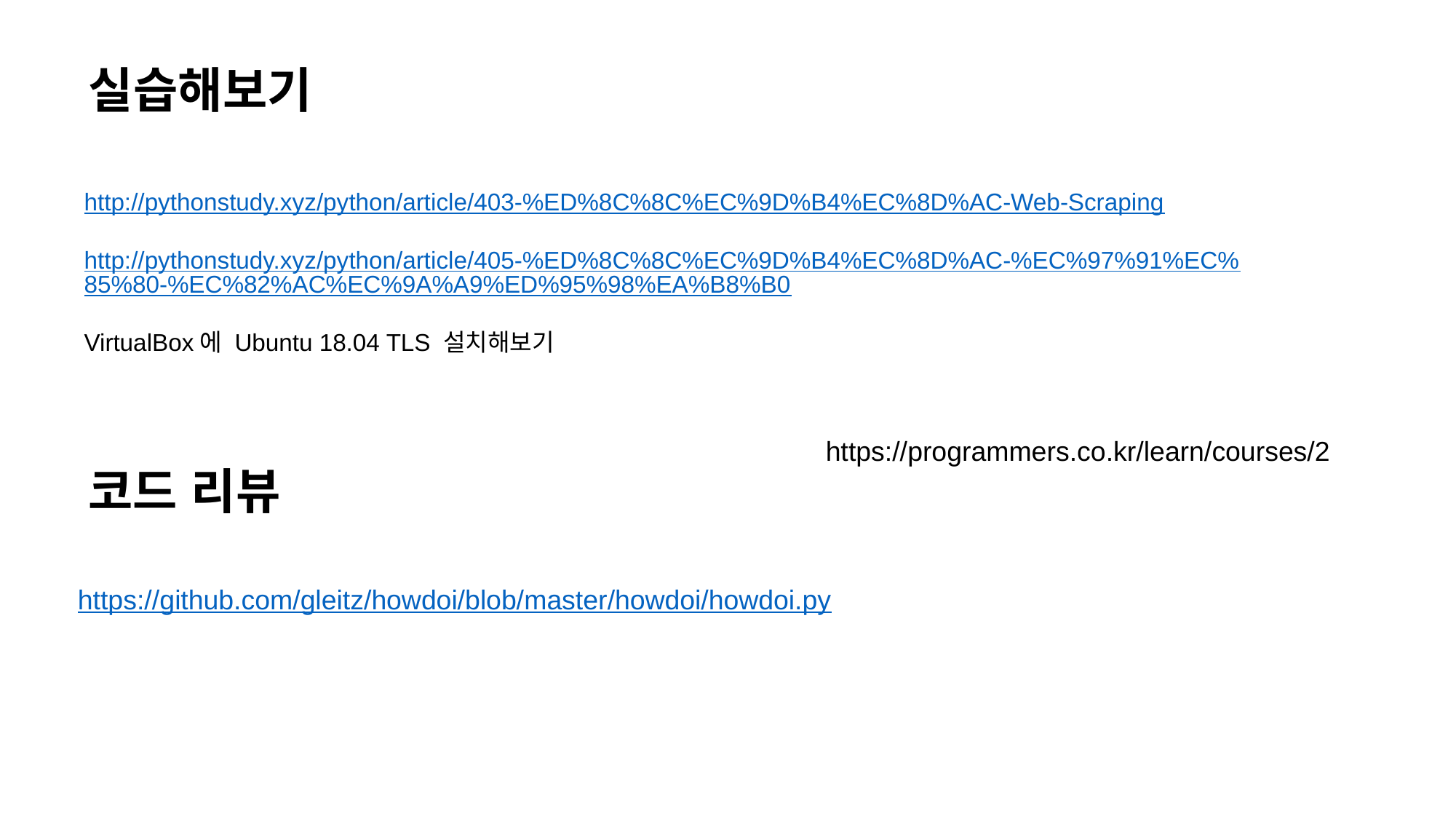

실습해보기
http://pythonstudy.xyz/python/article/403-%ED%8C%8C%EC%9D%B4%EC%8D%AC-Web-Scraping

http://pythonstudy.xyz/python/article/405-%ED%8C%8C%EC%9D%B4%EC%8D%AC-%EC%97%91%EC%85%80-%EC%82%AC%EC%9A%A9%ED%95%98%EA%B8%B0

VirtualBox에 Ubuntu 18.04 TLS 설치해보기

https://programmers.co.kr/learn/courses/2
코드 리뷰
https://github.com/gleitz/howdoi/blob/master/howdoi/howdoi.py